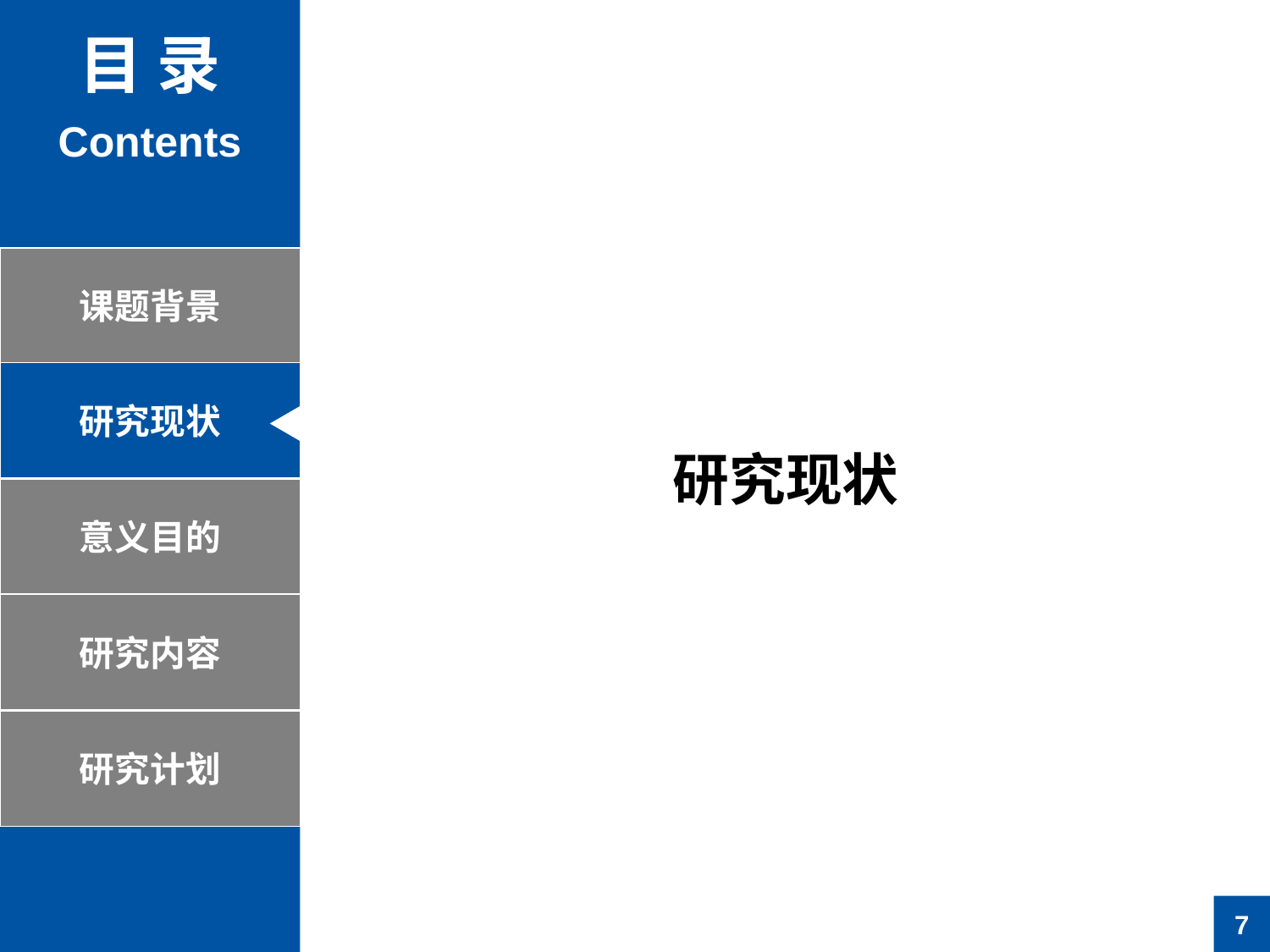

目 录
Contents
课题背景
研究现状

研究现状
意义目的
研究内容
研究计划
7